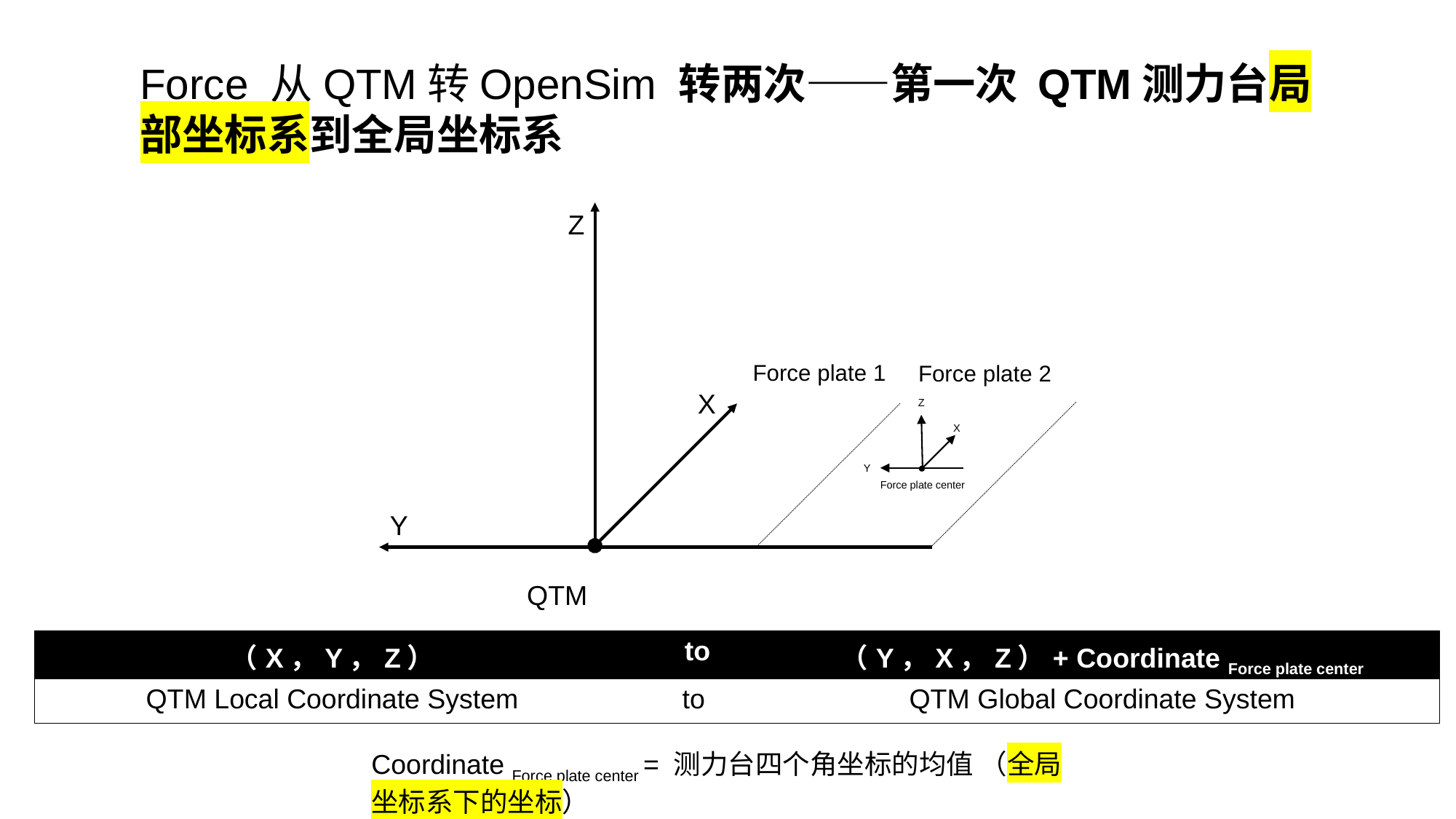

Force 从QTM转OpenSim 转两次——第一次 QTM测力台局部坐标系到全局坐标系
Z
Force plate 1
Force plate 2
X
Z
X
Y
Force plate center
Y
QTM
| （X，Y，Z） | to | （Y，X，Z）+ Coordinate Force plate center |
| --- | --- | --- |
| QTM Local Coordinate System | to | QTM Global Coordinate System |
Coordinate Force plate center = 测力台四个角坐标的均值 （全局坐标系下的坐标）